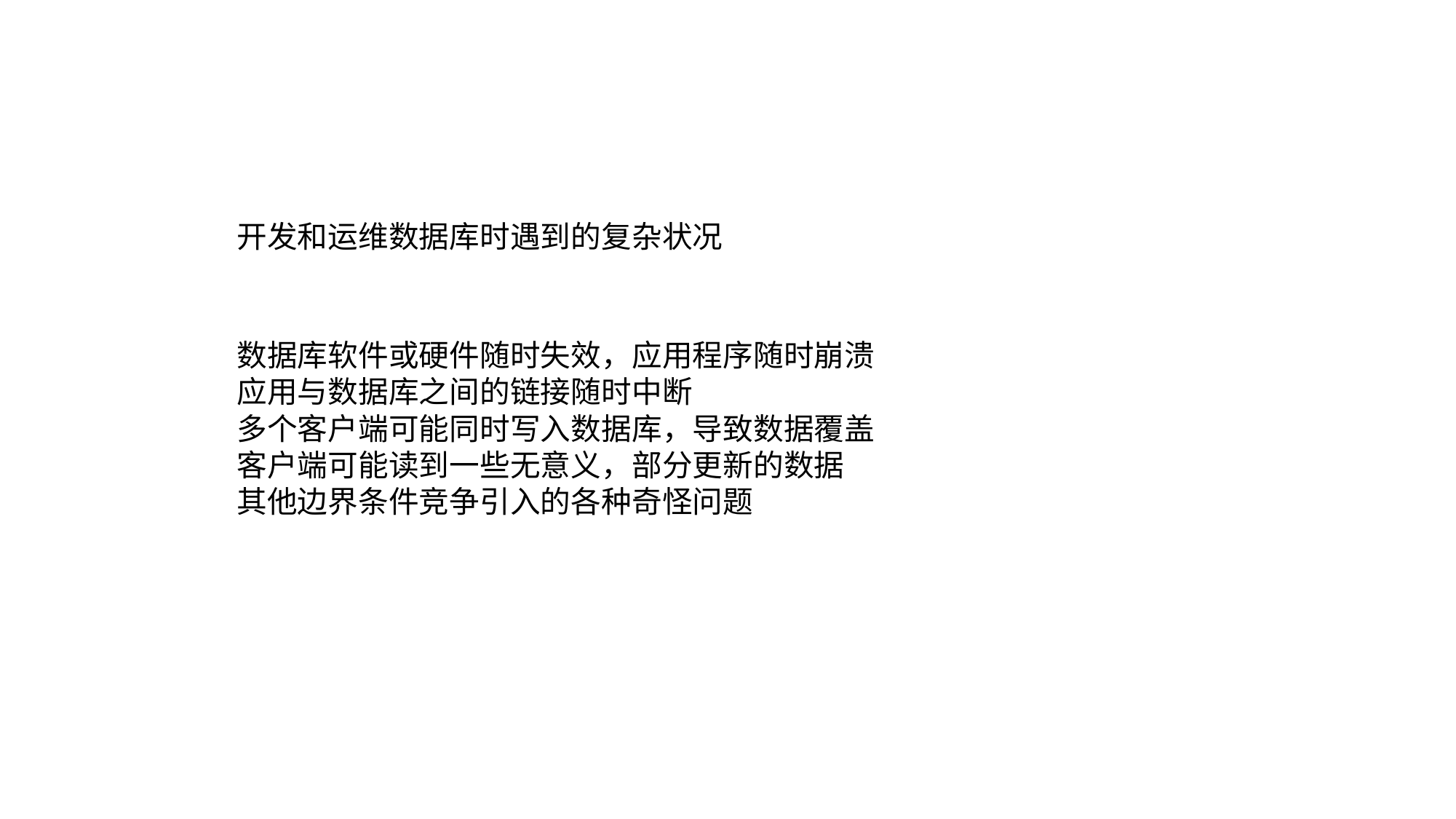

开发和运维数据库时遇到的复杂状况
数据库软件或硬件随时失效，应用程序随时崩溃
应用与数据库之间的链接随时中断
多个客户端可能同时写入数据库，导致数据覆盖
客户端可能读到一些无意义，部分更新的数据
其他边界条件竞争引入的各种奇怪问题